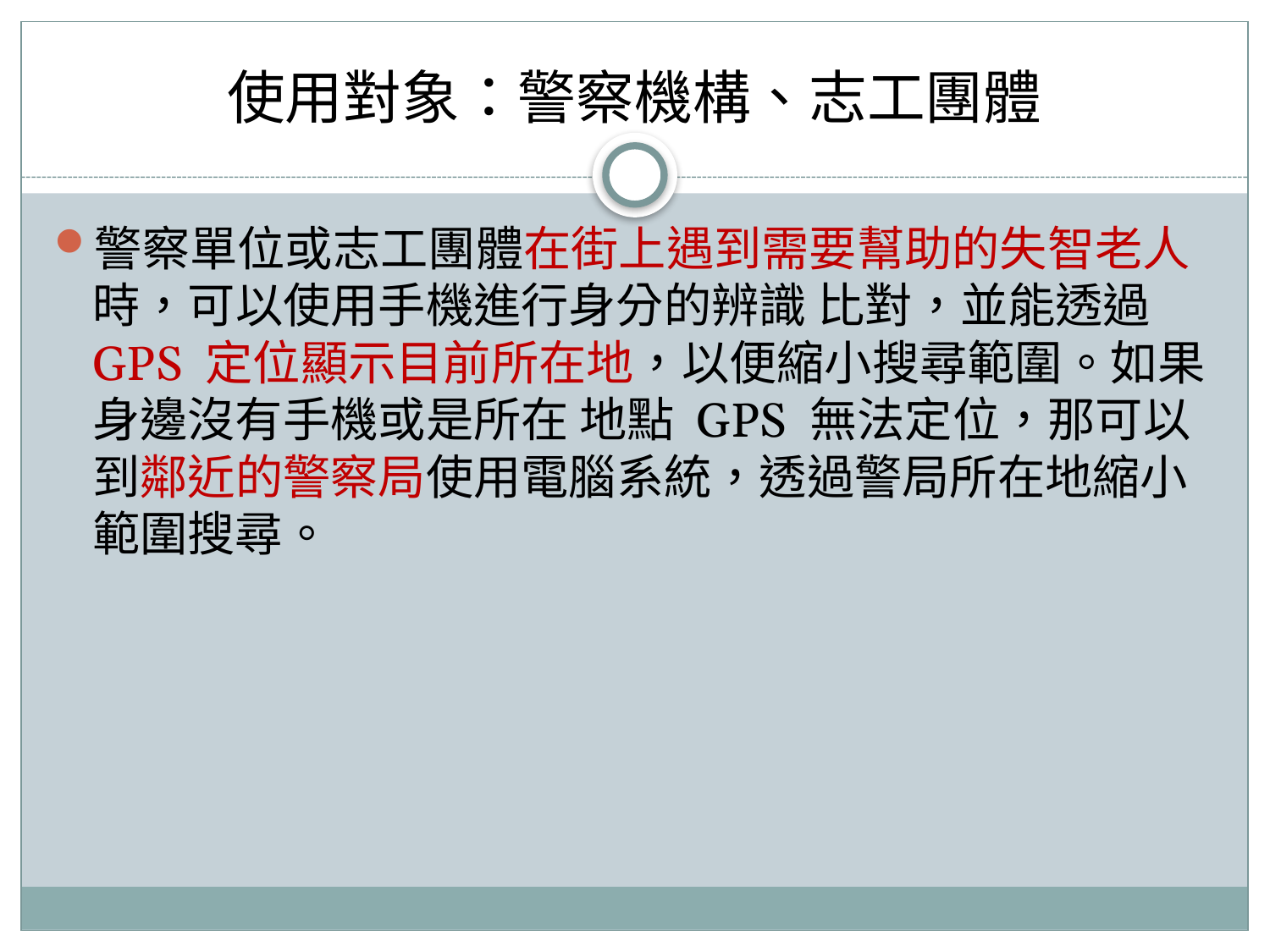

# 使用對象：警察機構、志工團體
警察單位或志工團體在街上遇到需要幫助的失智老人時，可以使用手機進行身分的辨識 比對，並能透過 GPS 定位顯示目前所在地，以便縮小搜尋範圍。如果身邊沒有手機或是所在 地點 GPS 無法定位，那可以到鄰近的警察局使用電腦系統，透過警局所在地縮小範圍搜尋。